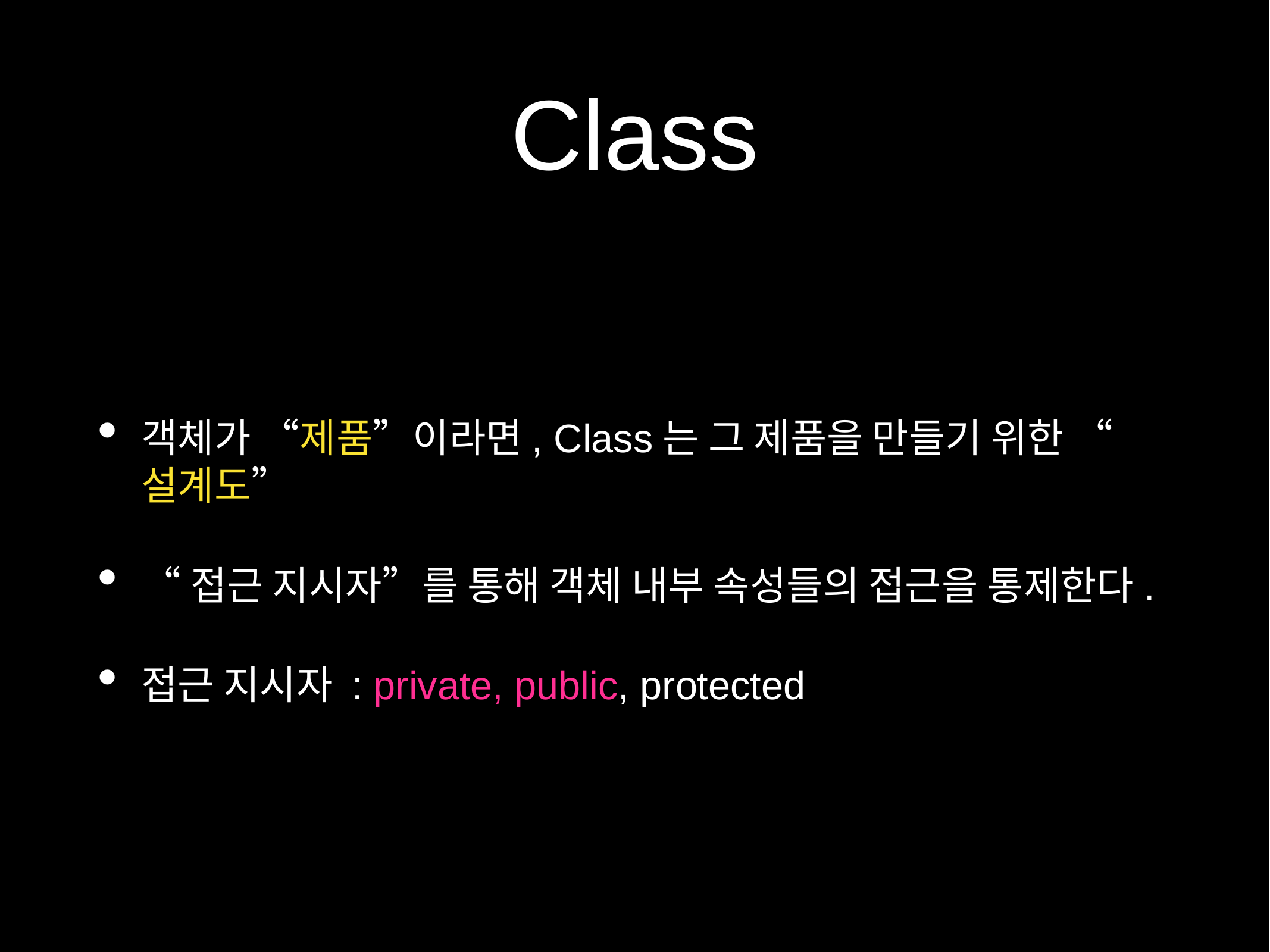

# Class
객체가 “제품”이라면, Class는 그 제품을 만들기 위한 “설계도”
“접근 지시자”를 통해 객체 내부 속성들의 접근을 통제한다.
접근 지시자 : private, public, protected